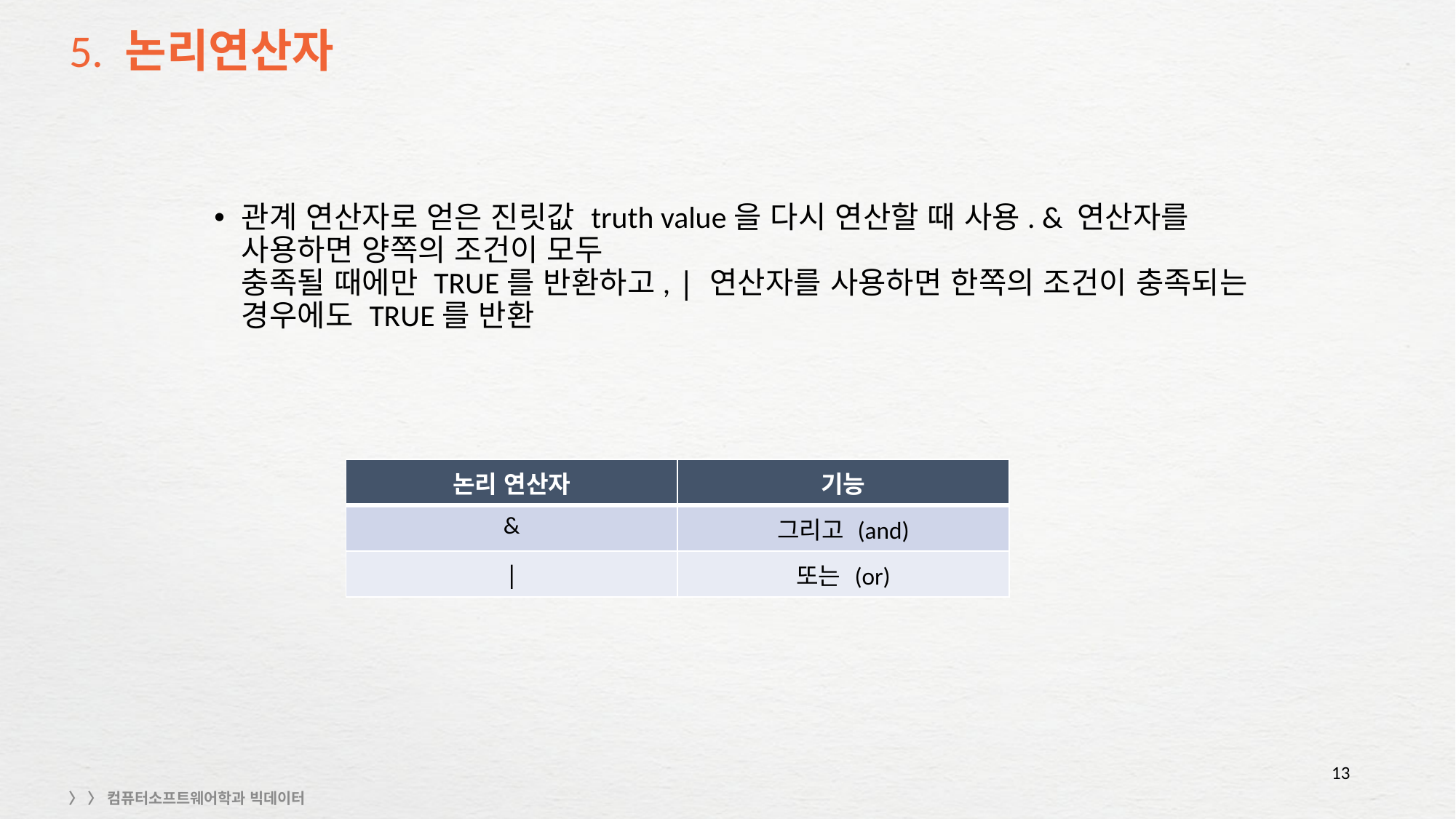

# 5. 논리연산자
관계 연산자로 얻은 진릿값 truth value을 다시 연산할 때 사용. & 연산자를 사용하면 양쪽의 조건이 모두
충족될 때에만 TRUE를 반환하고, | 연산자를 사용하면 한쪽의 조건이 충족되는 경우에도 TRUE를 반환
| 논리 연산자 | 기능 |
| --- | --- |
| & | 그리고 (and) |
| | | 또는 (or) |
13
〉 〉 컴퓨터소프트웨어학과 빅데이터